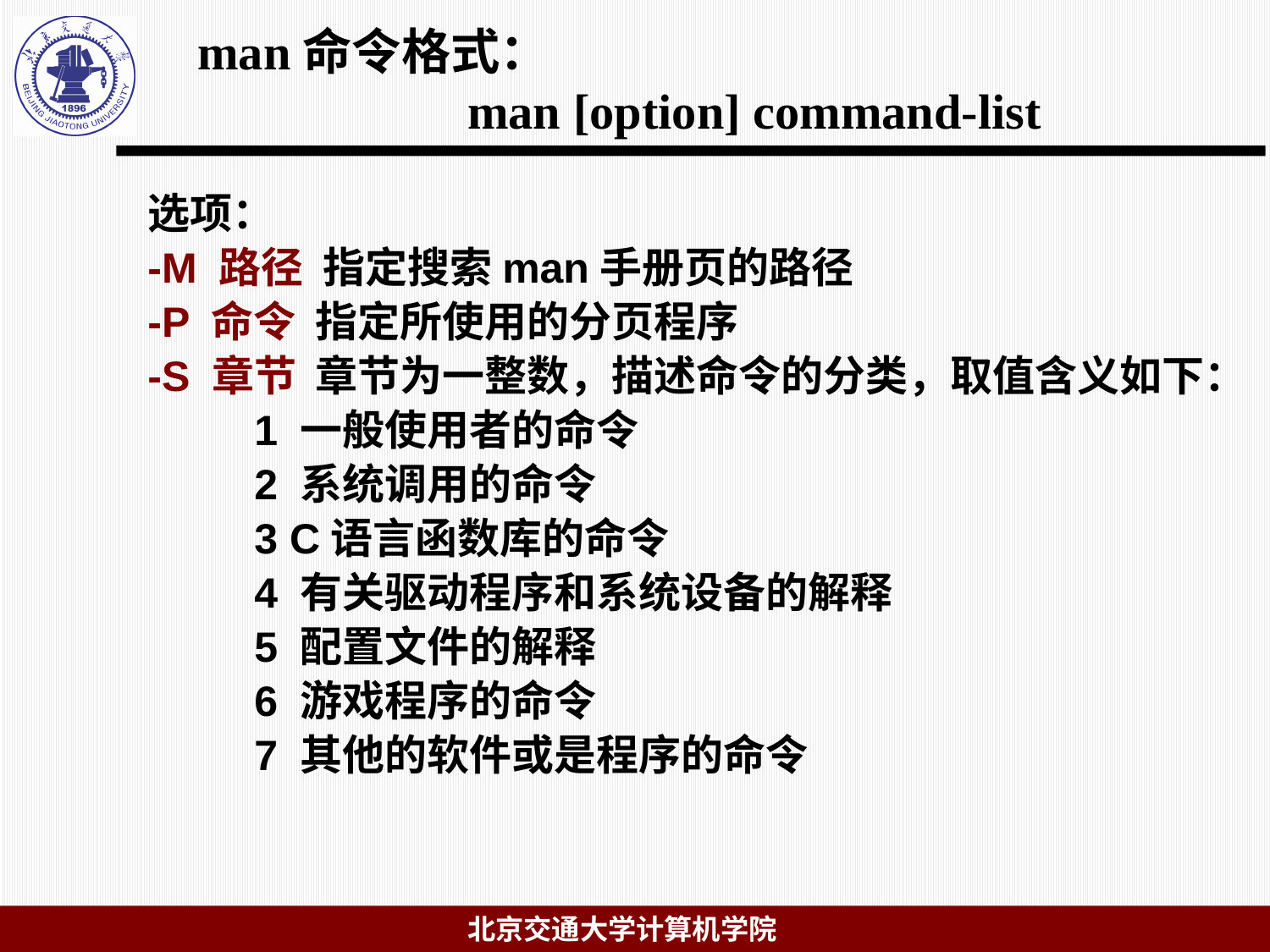

# man命令格式： man [option] command-list
选项：
-M 路径  指定搜索man手册页的路径
-P 命令  指定所使用的分页程序
-S 章节  章节为一整数，描述命令的分类，取值含义如下：
         1 一般使用者的命令
         2 系统调用的命令
         3 C语言函数库的命令
         4 有关驱动程序和系统设备的解释
         5 配置文件的解释
         6 游戏程序的命令
         7 其他的软件或是程序的命令